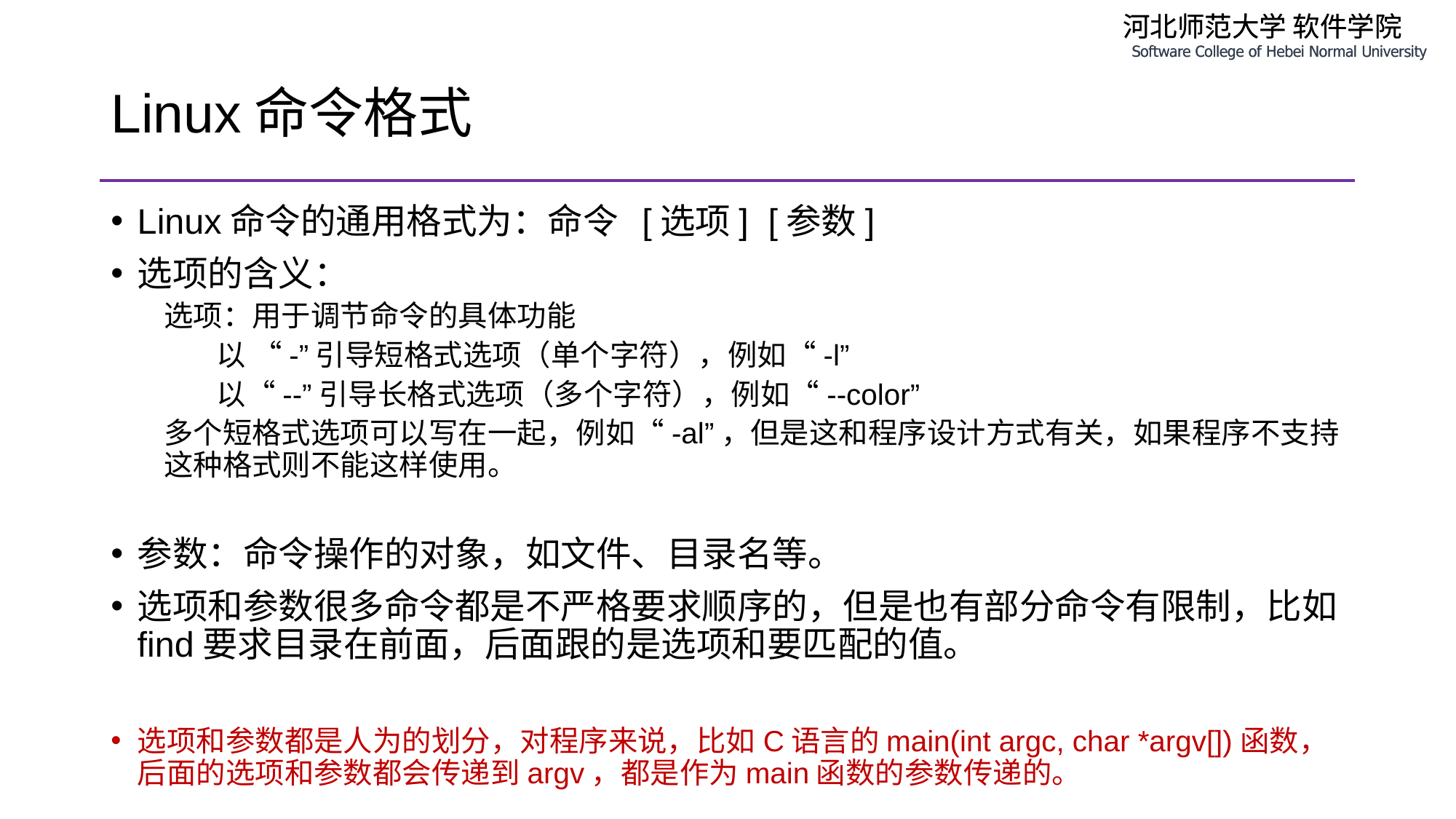

# Linux命令格式
Linux命令的通用格式为：命令  [选项]  [参数]
选项的含义：
选项：用于调节命令的具体功能
以 “-”引导短格式选项（单个字符），例如“-l”
以“--”引导长格式选项（多个字符），例如“--color”
多个短格式选项可以写在一起，例如“-al”，但是这和程序设计方式有关，如果程序不支持这种格式则不能这样使用。

参数：命令操作的对象，如文件、目录名等。
选项和参数很多命令都是不严格要求顺序的，但是也有部分命令有限制，比如find要求目录在前面，后面跟的是选项和要匹配的值。

选项和参数都是人为的划分，对程序来说，比如C语言的main(int argc, char *argv[])函数，后面的选项和参数都会传递到argv，都是作为main函数的参数传递的。